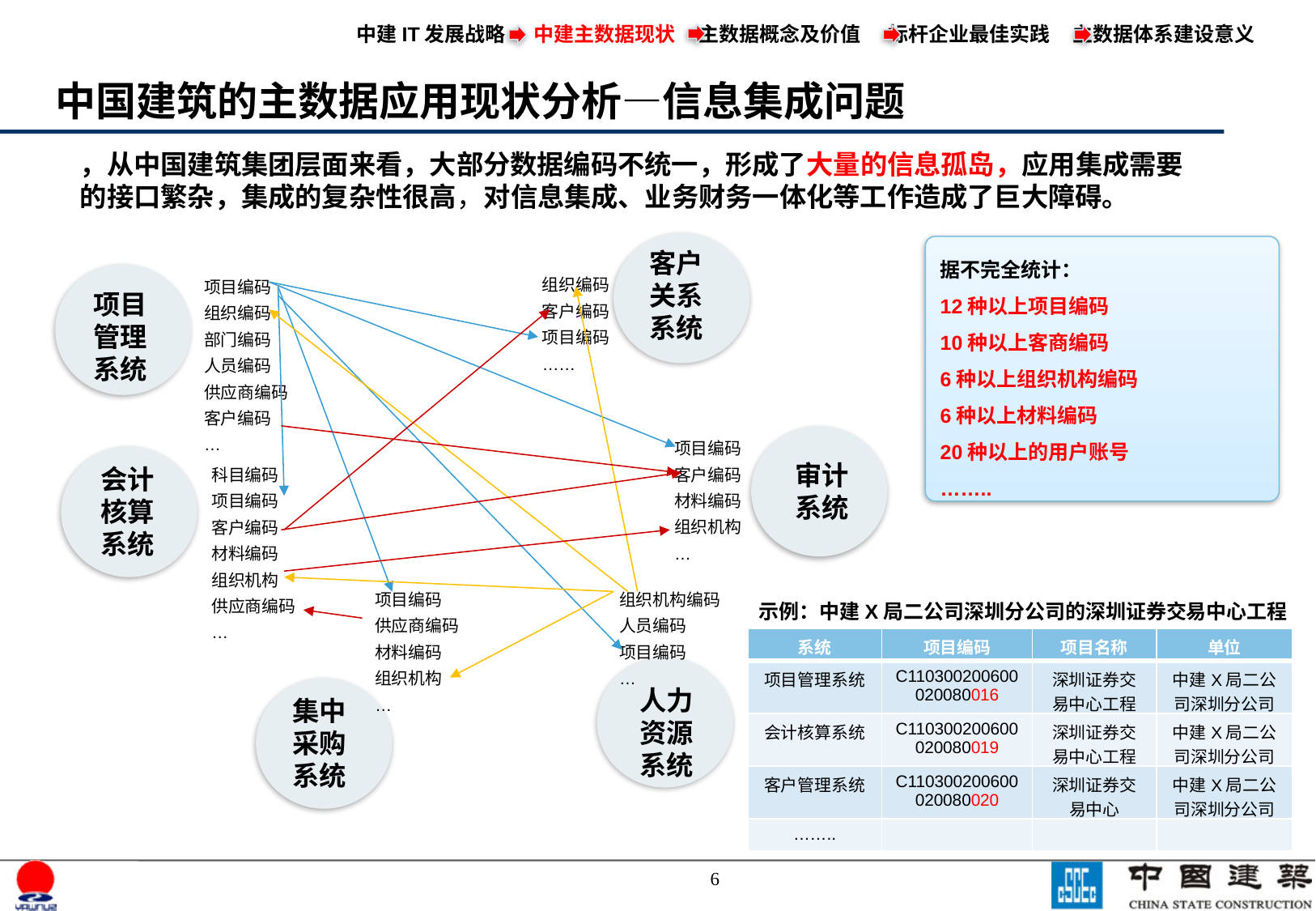

中建IT发展战略      中建主数据现状     主数据概念及价值      标杆企业最佳实践     主数据体系建设意义

# 中国建筑的主数据应用现状分析—信息集成问题
，从中国建筑集团层面来看，大部分数据编码不统一，形成了大量的信息孤岛，应用集成需要的接口繁杂，集成的复杂性很高，对信息集成、业务财务一体化等工作造成了巨大障碍。

据不完全统计：
12种以上项目编码
10种以上客商编码
6种以上组织机构编码
6种以上材料编码
20种以上的用户账号
……..
客户关系系统
组织编码
客户编码
项目编码
……

项目编码
组织编码
部门编码
人员编码
供应商编码
客户编码
…
项目管理系统

项目编码
客户编码
材料编码
组织机构
…

科目编码
项目编码
客户编码
材料编码
组织机构
供应商编码
…
审计系统
会计核算系统
项目编码
供应商编码
材料编码
组织机构
…
组织机构编码
人员编码
项目编码
…
示例：中建X局二公司深圳分公司的深圳证券交易中心工程

| 系统 | 项目编码 | 项目名称 | 单位 |
| --- | --- | --- | --- |
| 项目管理系统 | C110300200600020080016 | 深圳证券交易中心工程 | 中建X局二公司深圳分公司 |
| 会计核算系统 | C110300200600020080019 | 深圳证券交易中心工程 | 中建X局二公司深圳分公司 |
| 客户管理系统 | C110300200600020080020 | 深圳证券交易中心 | 中建X局二公司深圳分公司 |
| …….. |  |  |  |

人力资源系统

集中采购系统
6